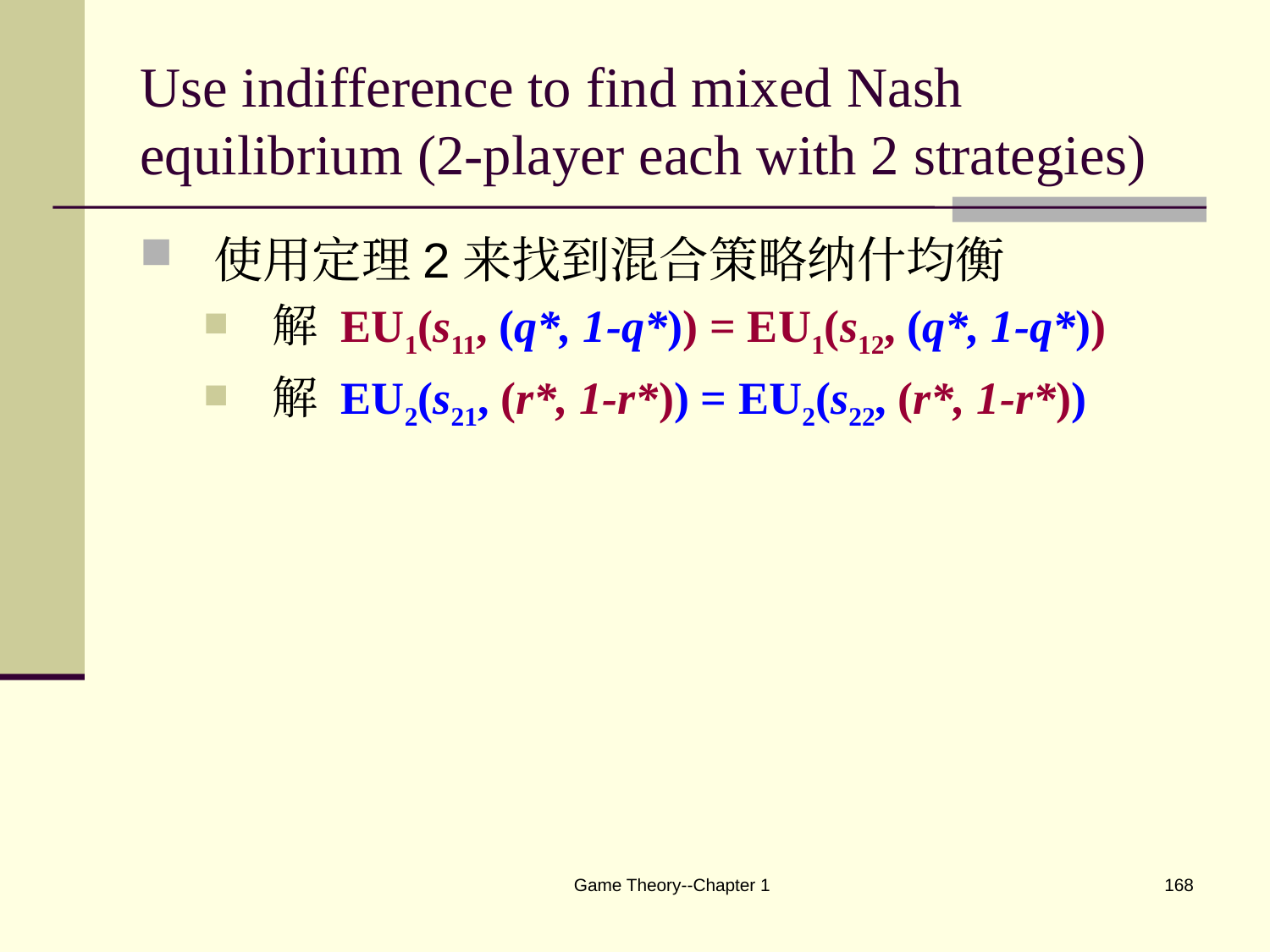

# Use indifference to find mixed Nash equilibrium (2-player each with 2 strategies)
使用定理2来找到混合策略纳什均衡
解 EU1(s11, (q*, 1-q*)) = EU1(s12, (q*, 1-q*))
解 EU2(s21, (r*, 1-r*)) = EU2(s22, (r*, 1-r*))

Game Theory--Chapter 1
168